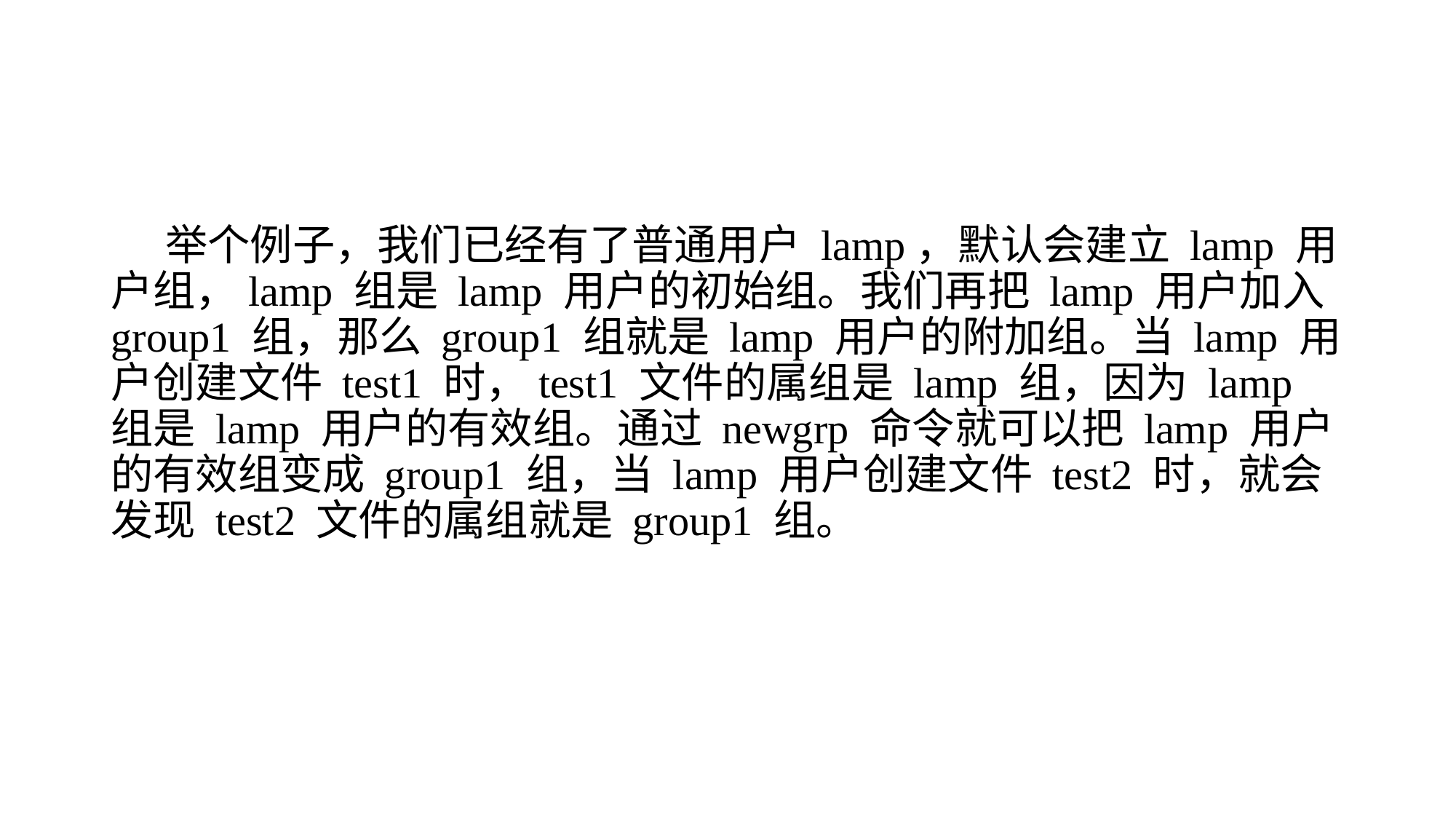

举个例子，我们已经有了普通用户 lamp，默认会建立 lamp 用户组，lamp 组是 lamp 用户的初始组。我们再把 lamp 用户加入 group1 组，那么 group1 组就是 lamp 用户的附加组。当 lamp 用户创建文件 test1 时，test1 文件的属组是 lamp 组，因为 lamp 组是 lamp 用户的有效组。通过 newgrp 命令就可以把 lamp 用户的有效组变成 group1 组，当 lamp 用户创建文件 test2 时，就会发现 test2 文件的属组就是 group1 组。